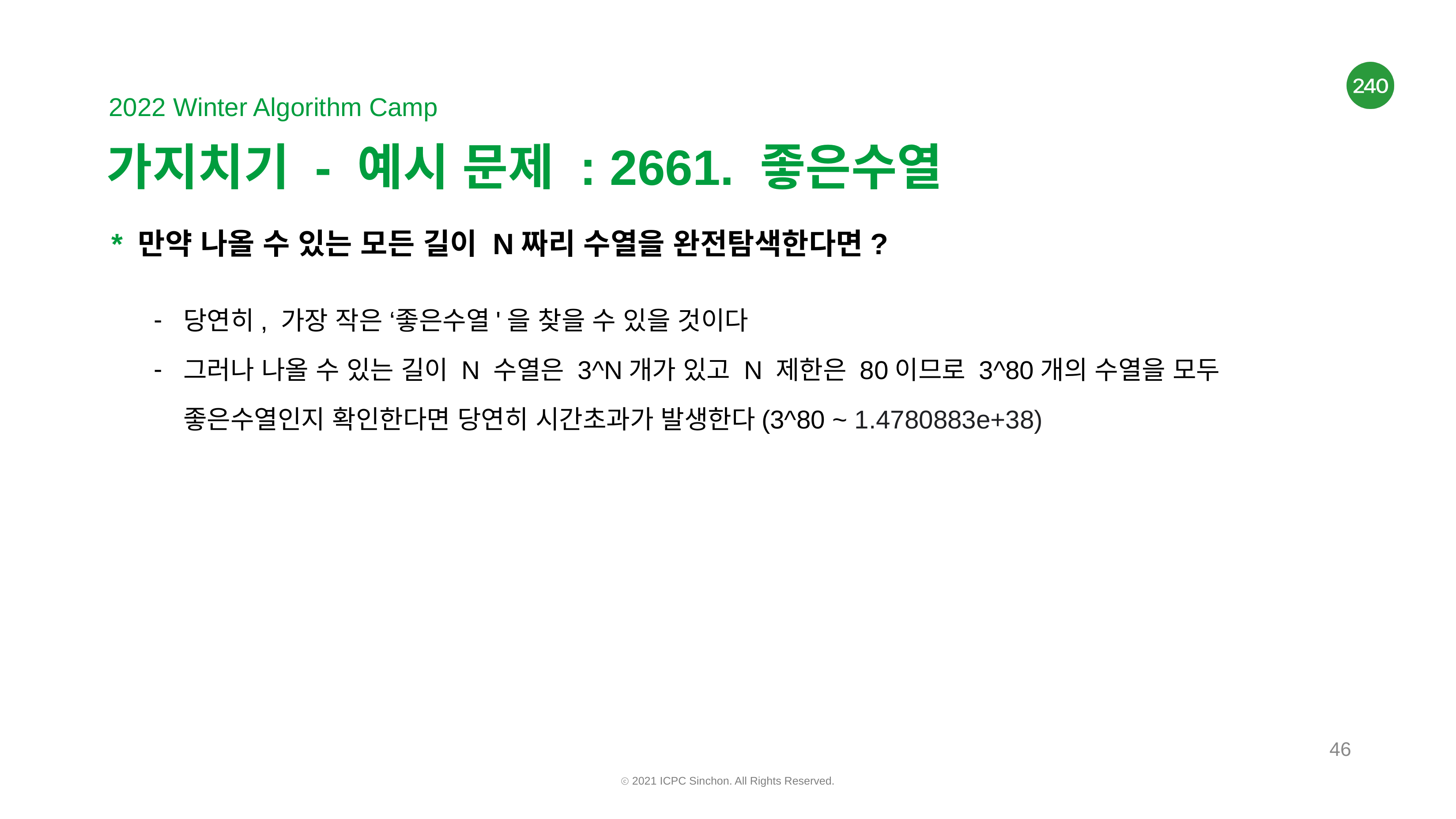

# 가지치기 - 예시 문제 : 2661. 좋은수열
* 만약 나올 수 있는 모든 길이 N짜리 수열을 완전탐색한다면?
당연히, 가장 작은 ‘좋은수열'을 찾을 수 있을 것이다
그러나 나올 수 있는 길이 N 수열은 3^N개가 있고 N 제한은 80이므로 3^80개의 수열을 모두 좋은수열인지 확인한다면 당연히 시간초과가 발생한다(3^80 ~ 1.4780883e+38)
46
ⓒ 2021 ICPC Sinchon. All Rights Reserved.